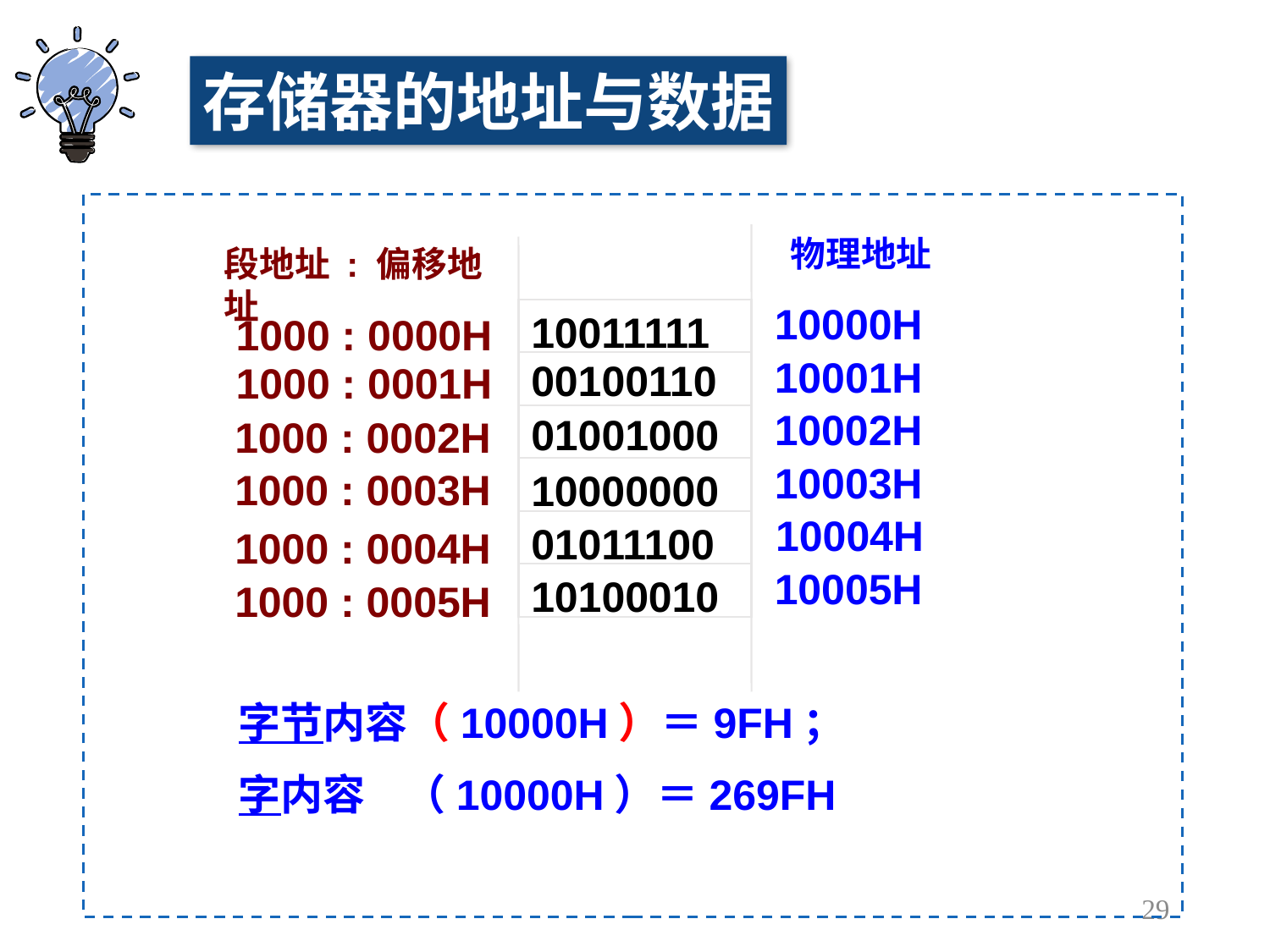

存储器的地址与数据

10011111
00100110

01001000

10000000

01011100

10100010

物理地址
10000H
10001H
10002H
10003H
 10004H
10005H
段地址 : 偏移地址
 1000 : 0000H
 1000 : 0001H
1000 : 0002H
1000 : 0003H
1000 : 0004H
1000 : 0005H
字节内容（10000H）＝9FH；
字内容    （10000H）＝269FH
29